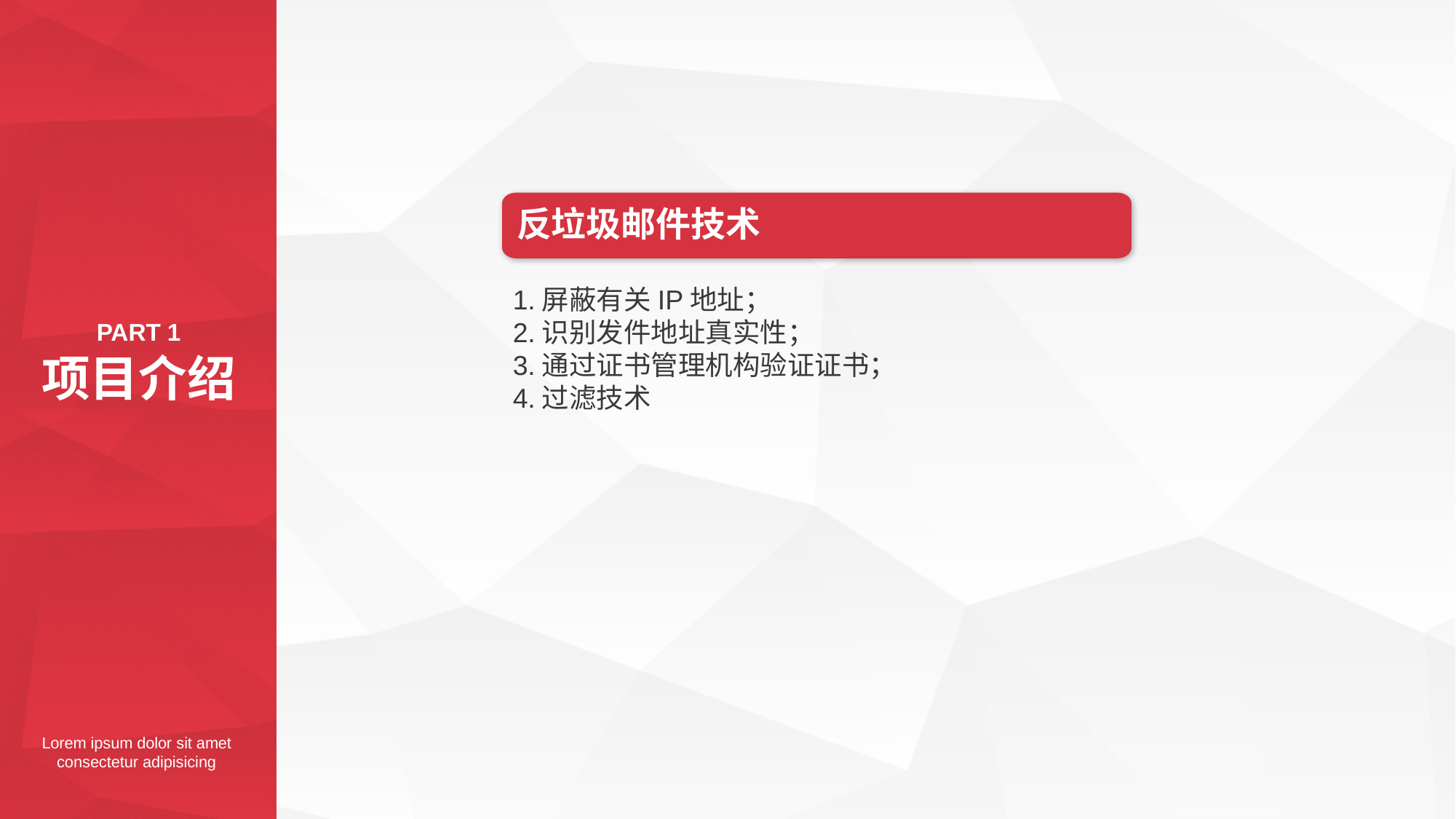

反垃圾邮件技术
1.屏蔽有关IP地址；
2.识别发件地址真实性；
3.通过证书管理机构验证证书；
4.过滤技术
PART 1
项目介绍